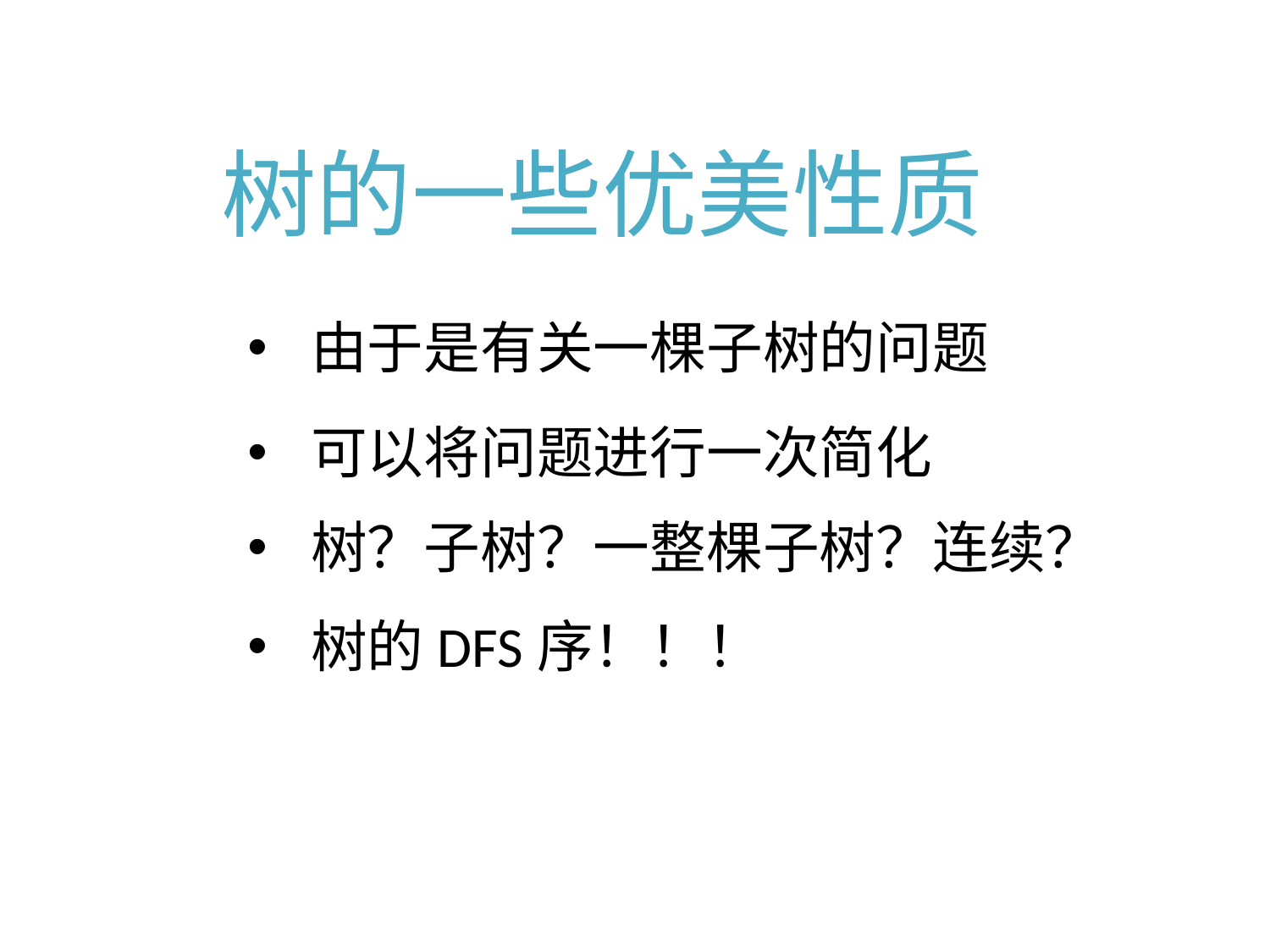

树的一些优美性质
由于是有关一棵子树的问题
可以将问题进行一次简化
树？子树？一整棵子树？连续？
树的DFS序！！！